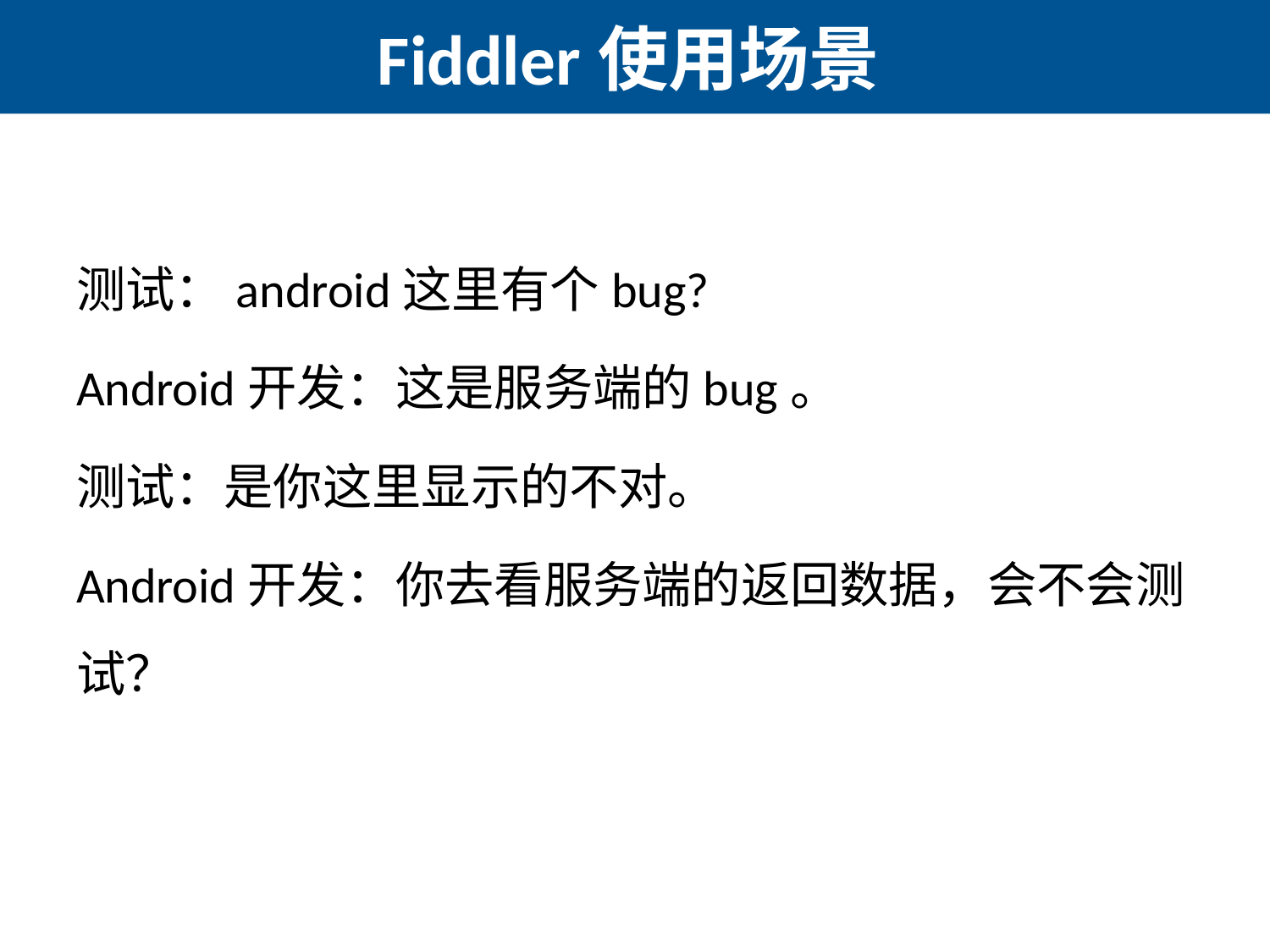

# Fiddler使用场景
测试：android这里有个bug?
Android开发：这是服务端的bug。
测试：是你这里显示的不对。
Android开发：你去看服务端的返回数据，会不会测试？